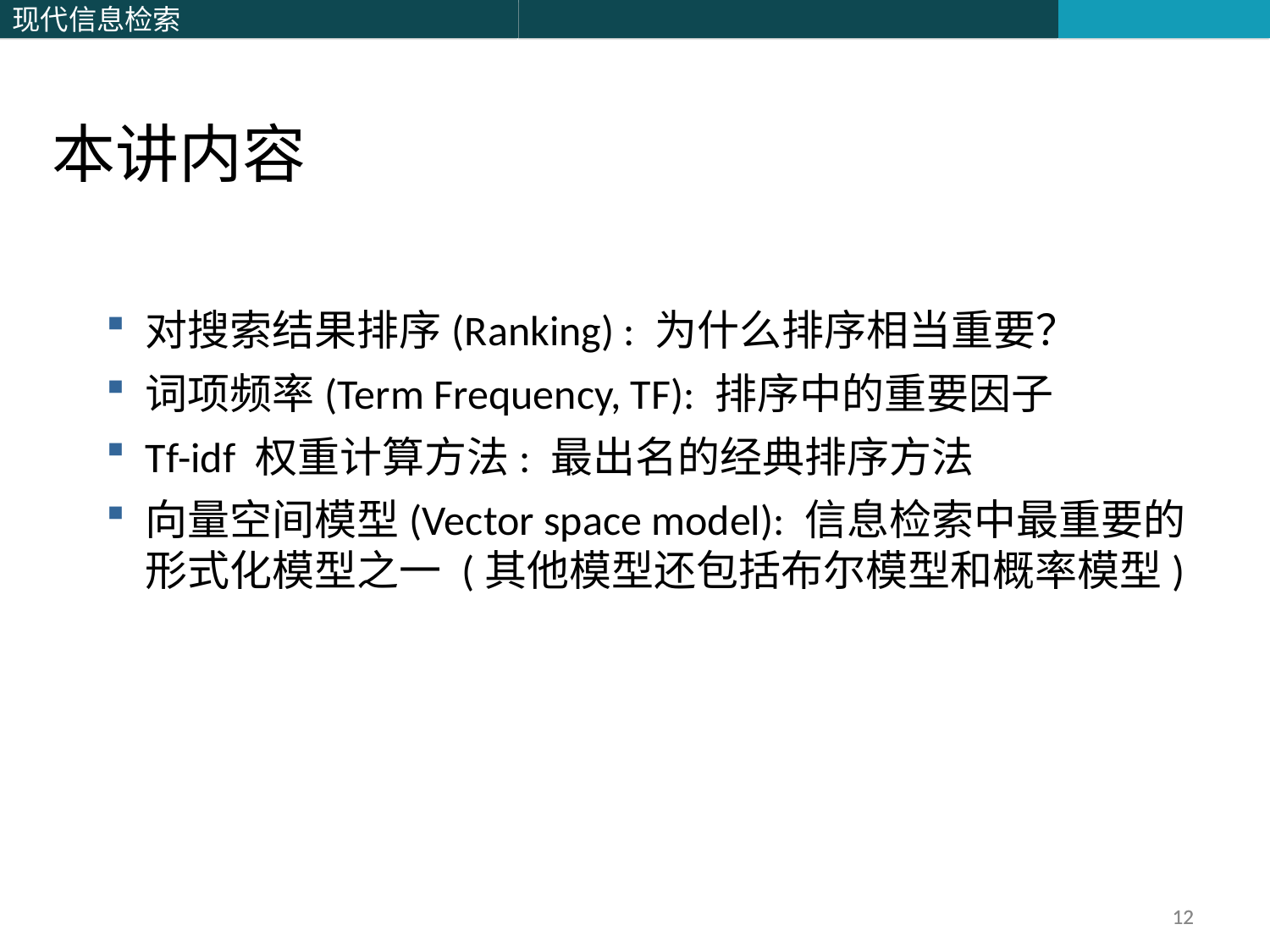

本讲内容
对搜索结果排序(Ranking) : 为什么排序相当重要？
词项频率(Term Frequency, TF): 排序中的重要因子
Tf-idf 权重计算方法: 最出名的经典排序方法
向量空间模型(Vector space model): 信息检索中最重要的形式化模型之一 (其他模型还包括布尔模型和概率模型)
12
12